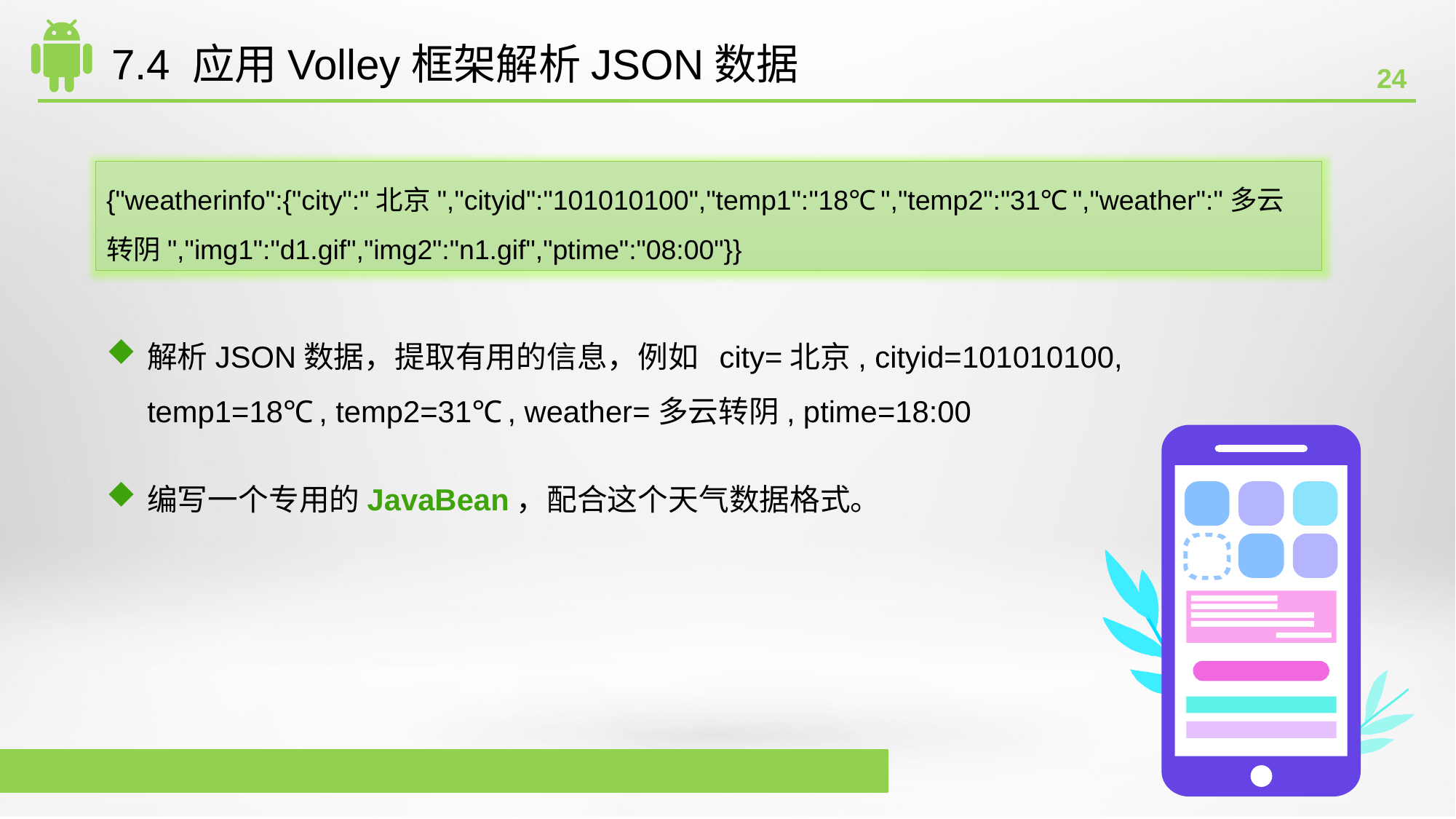

# 7.4 应用Volley框架解析JSON数据
{"weatherinfo":{"city":"北京","cityid":"101010100","temp1":"18℃","temp2":"31℃","weather":"多云转阴","img1":"d1.gif","img2":"n1.gif","ptime":"08:00"}}
解析JSON数据，提取有用的信息，例如  city=北京, cityid=101010100, temp1=18℃, temp2=31℃, weather=多云转阴, ptime=18:00
编写一个专用的JavaBean，配合这个天气数据格式。